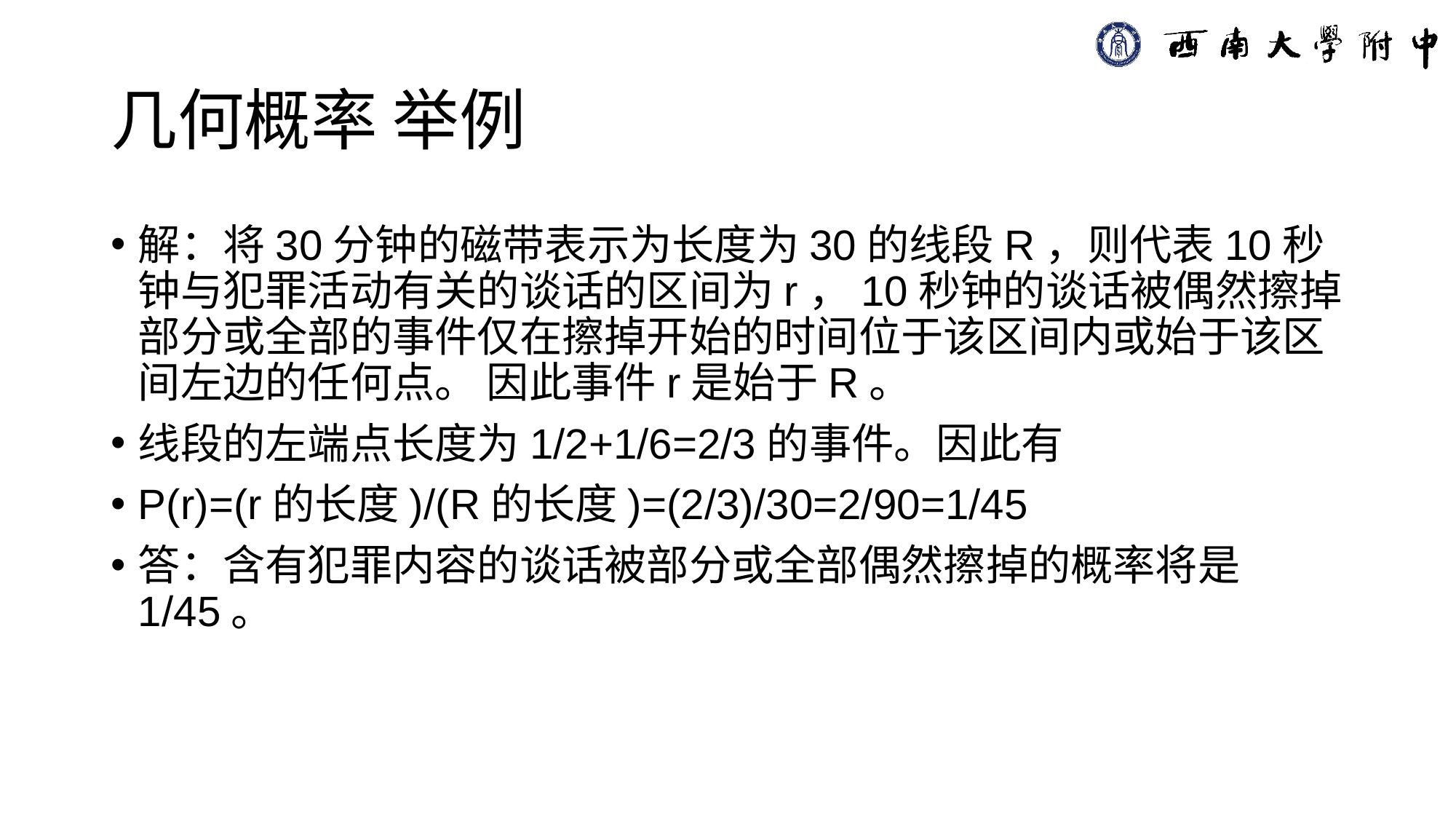

# 几何概率 举例
解：将30分钟的磁带表示为长度为30的线段R，则代表10秒钟与犯罪活动有关的谈话的区间为r，10秒钟的谈话被偶然擦掉部分或全部的事件仅在擦掉开始的时间位于该区间内或始于该区间左边的任何点。 因此事件r是始于R。
线段的左端点长度为1/2+1/6=2/3的事件。因此有
P(r)=(r的长度)/(R的长度)=(2/3)/30=2/90=1/45
答：含有犯罪内容的谈话被部分或全部偶然擦掉的概率将是1/45。